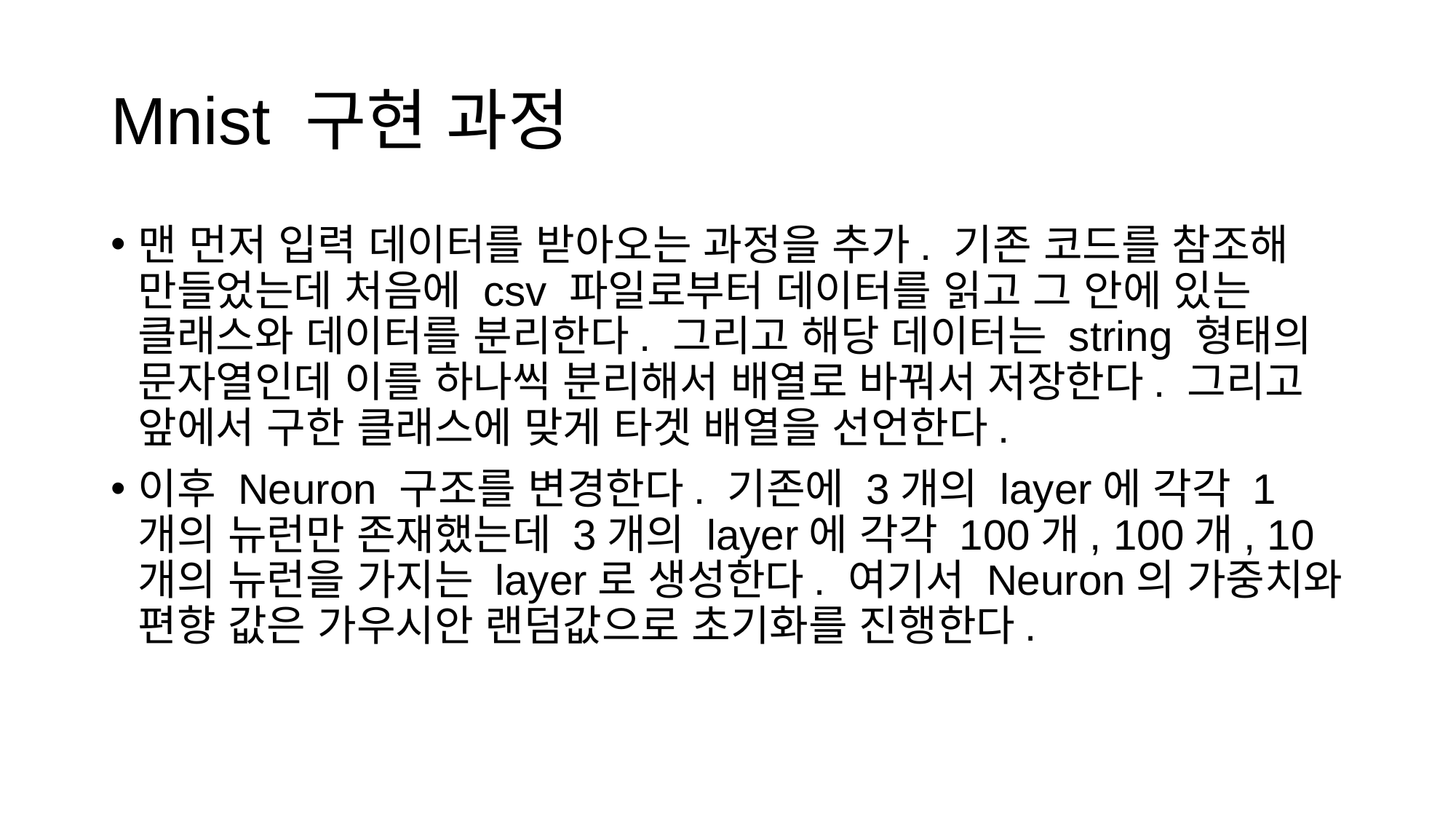

# Mnist 구현 과정
맨 먼저 입력 데이터를 받아오는 과정을 추가. 기존 코드를 참조해 만들었는데 처음에 csv 파일로부터 데이터를 읽고 그 안에 있는 클래스와 데이터를 분리한다. 그리고 해당 데이터는 string 형태의 문자열인데 이를 하나씩 분리해서 배열로 바꿔서 저장한다. 그리고 앞에서 구한 클래스에 맞게 타겟 배열을 선언한다.
이후 Neuron 구조를 변경한다. 기존에 3개의 layer에 각각 1개의 뉴런만 존재했는데 3개의 layer에 각각 100개, 100개, 10개의 뉴런을 가지는 layer로 생성한다. 여기서 Neuron의 가중치와 편향 값은 가우시안 랜덤값으로 초기화를 진행한다.